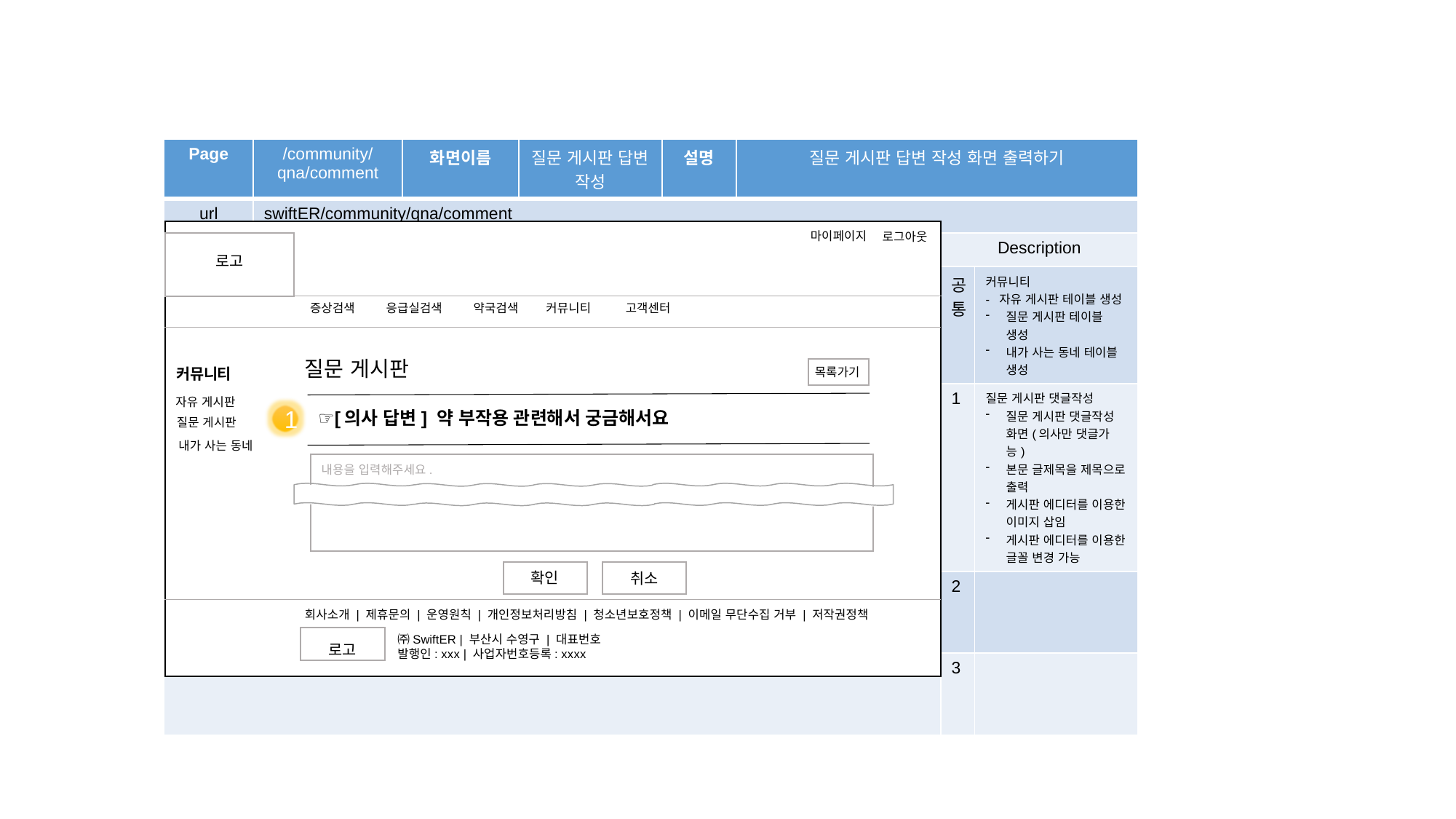

| Page | /community/qna/comment | 화면이름 | 질문 게시판 답변 작성 | 설명 | 질문 게시판 답변 작성 화면 출력하기 |  |  |
| --- | --- | --- | --- | --- | --- | --- | --- |
| url | swiftER/community/qna/comment |  |  |  |  |  |  |
|  |  |  |  |  |  | Description |  |
|  |  |  |  |  |  | 공통 | 커뮤니티 - 자유 게시판 테이블 생성 질문 게시판 테이블 생성 내가 사는 동네 테이블 생성 |
|  |  |  |  |  |  | 1 | 질문 게시판 댓글작성 질문 게시판 댓글작성 화면(의사만 댓글가능) 본문 글제목을 제목으로 출력 게시판 에디터를 이용한 이미지 삽임 게시판 에디터를 이용한 글꼴 변경 가능 |
|  |  |  |  |  |  | 2 |  |
|  |  |  |  |  |  | 3 |  |

마이페이지
로그아웃

로고
증상검색         응급실검색         약국검색        커뮤니티          고객센터
질문 게시판

커뮤니티
목록가기
자유 게시판
☞[의사 답변] 약 부작용 관련해서 궁금해서요
1
질문 게시판
내가 사는 동네

내용을 입력해주세요.

확인
취소
회사소개 | 제휴문의 | 운영원칙 | 개인정보처리방침 | 청소년보호정책 | 이메일 무단수집 거부 | 저작권정책
㈜SwiftER | 부산시 수영구 | 대표번호
발행인: xxx | 사업자번호등록: xxxx

로고